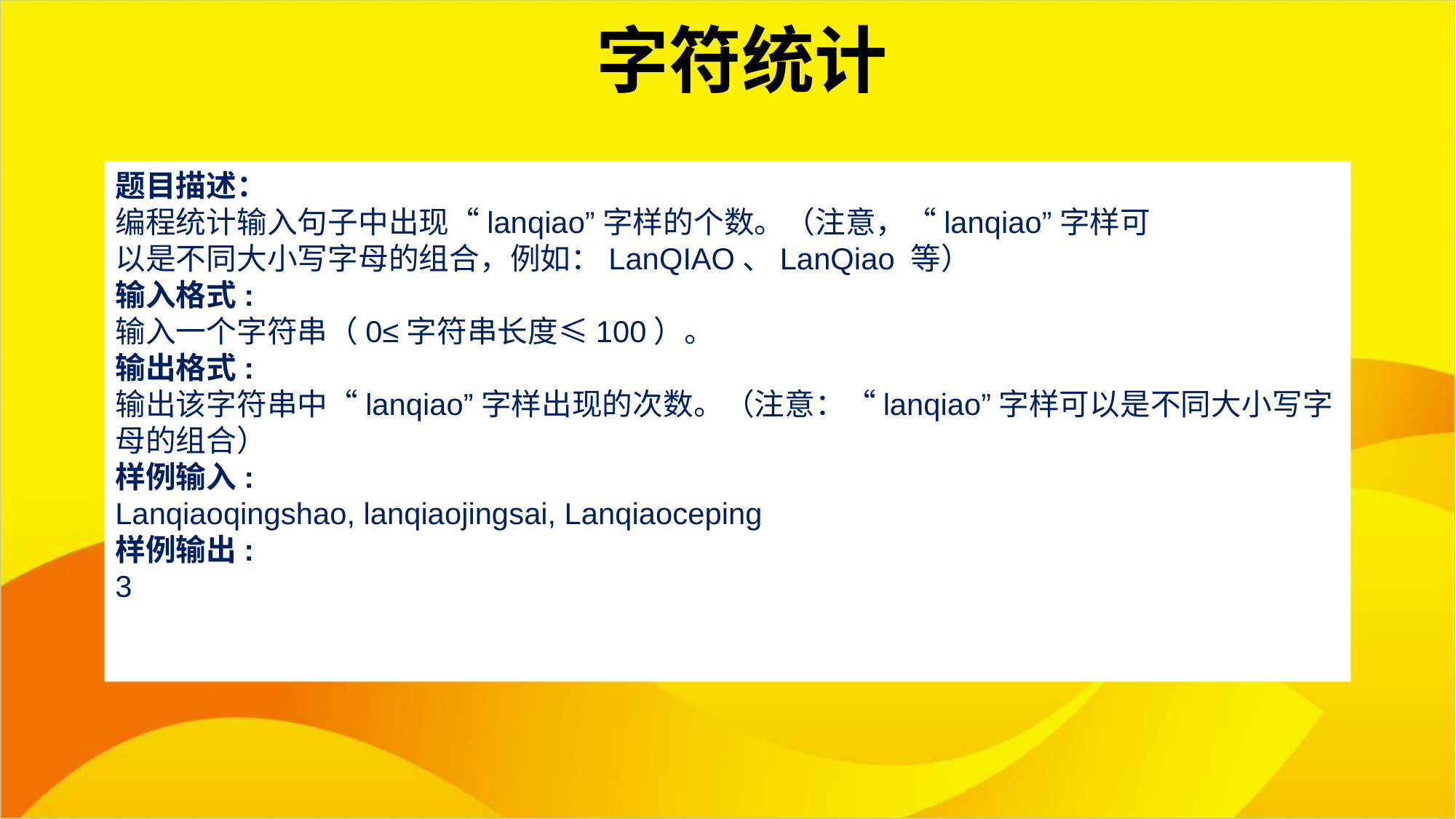

# 字符统计
题目描述：
编程统计输入句子中出现“lanqiao”字样的个数。（注意，“lanqiao”字样可
以是不同大小写字母的组合，例如：LanQIAO、LanQiao 等）
输入格式:
输入一个字符串（0≤字符串长度≤100）。
输出格式:
输出该字符串中“lanqiao”字样出现的次数。（注意：“lanqiao”字样可以是不同大小写字母的组合）
样例输入:
Lanqiaoqingshao, lanqiaojingsai, Lanqiaoceping
样例输出:
3